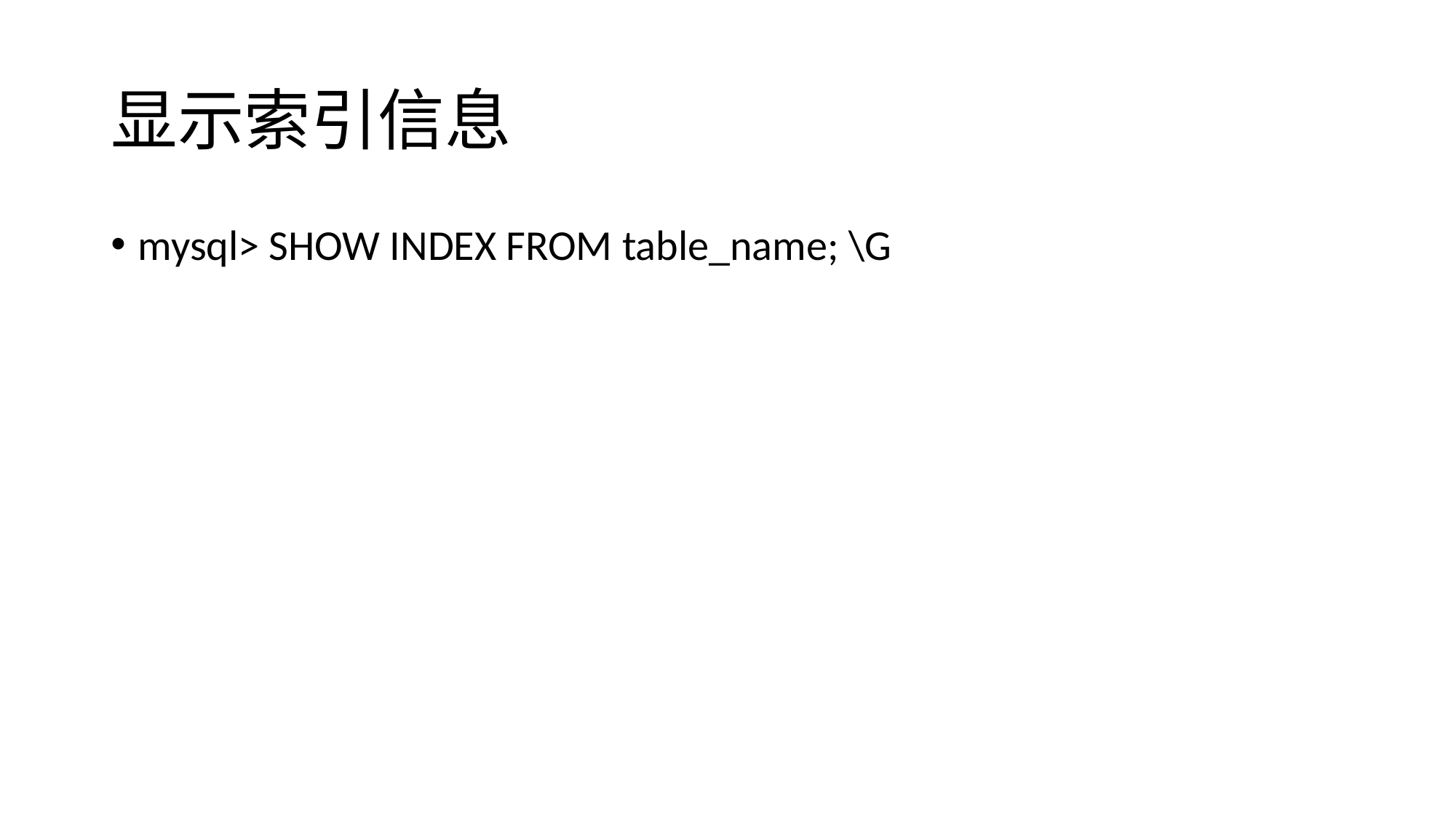

# 显示索引信息
mysql> SHOW INDEX FROM table_name; \G